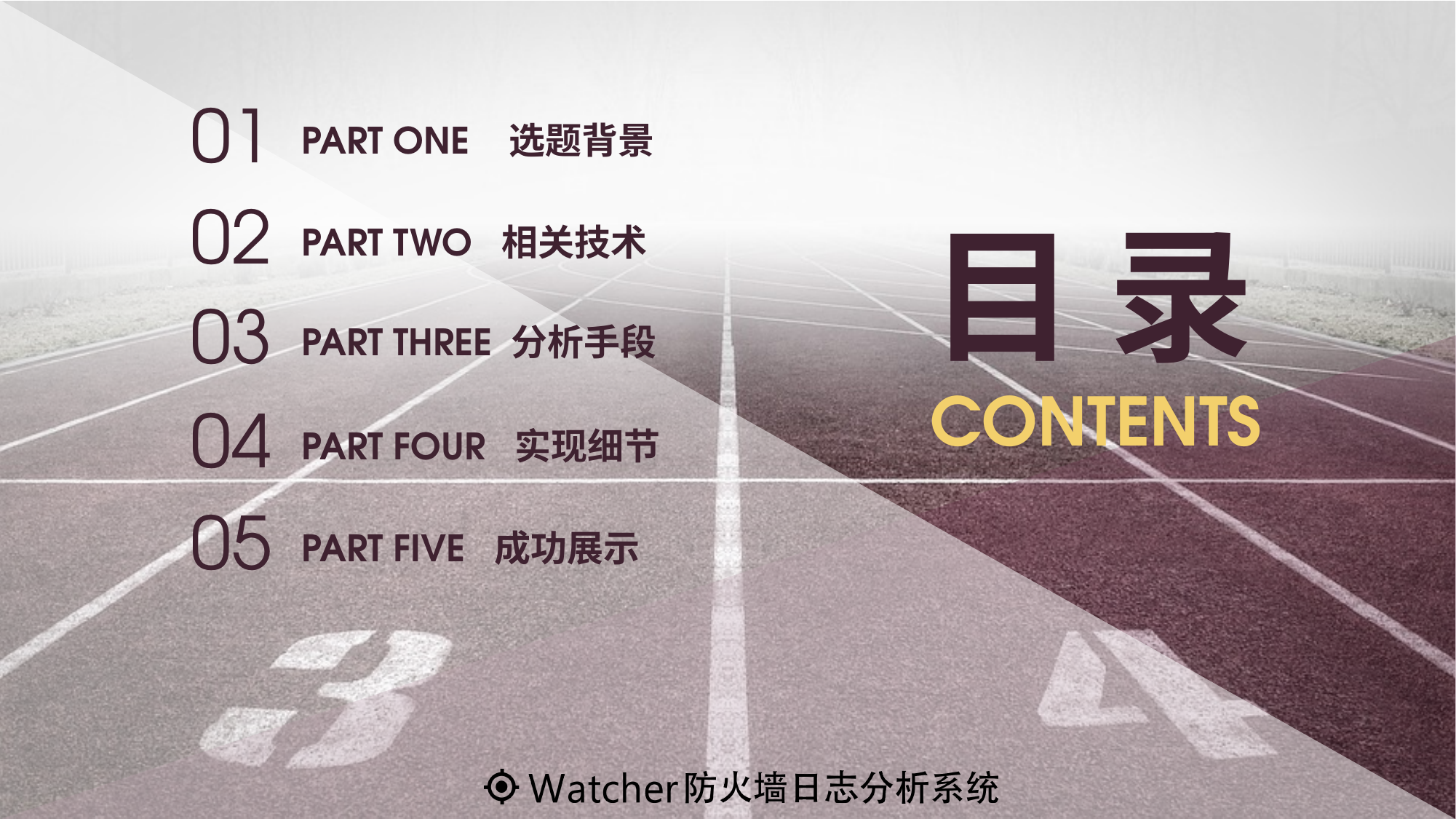

01
PART ONE   选题背景
02
PART TWO  相关技术
目 录
CONTENTS
03
PART THREE 分析手段
04
PART FOUR  实现细节
05
PART FIVE  成功展示